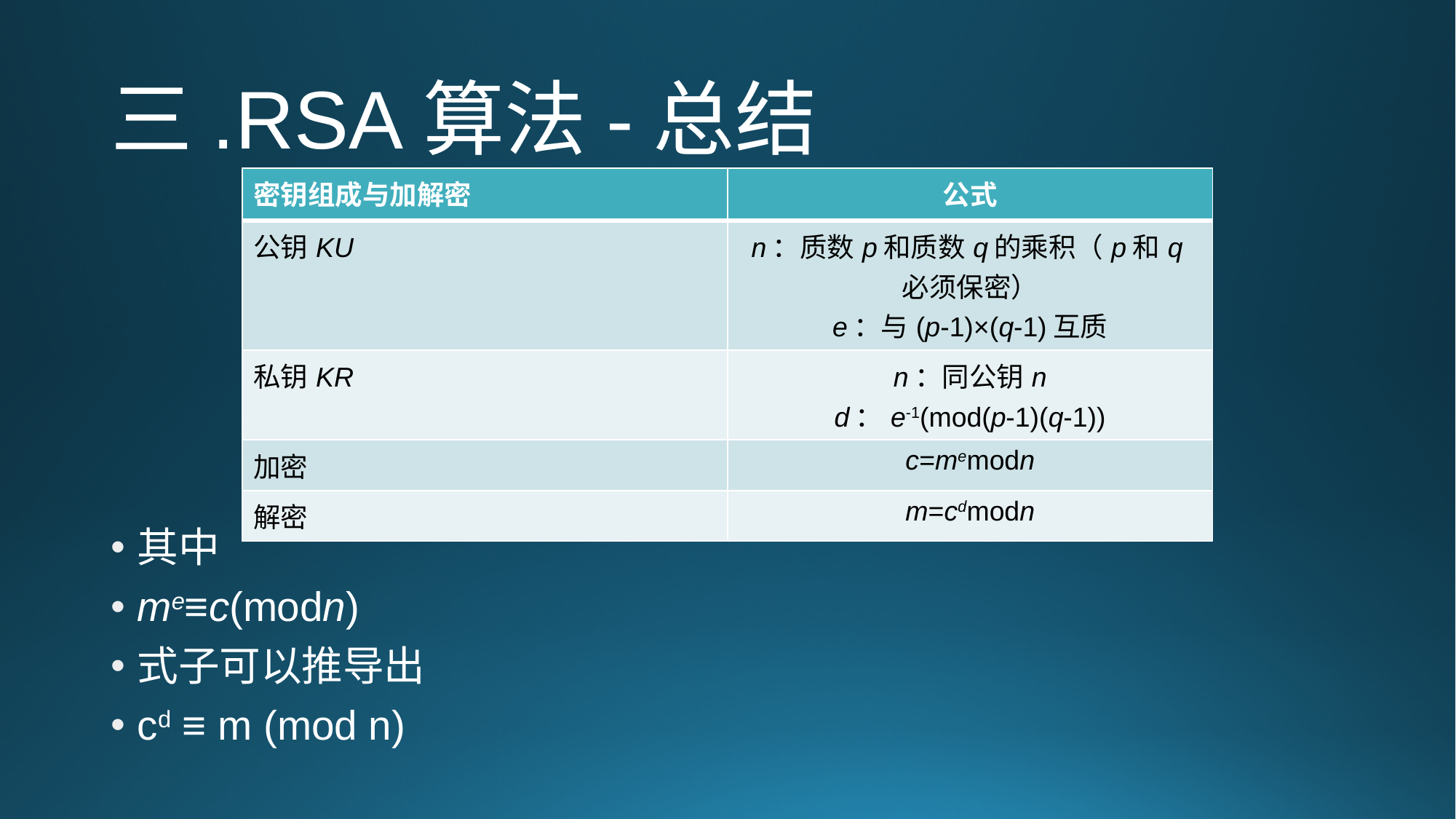

# 三.RSA算法-总结
| 密钥组成与加解密 | 公式 |
| --- | --- |
| 公钥KU | n：质数p和质数q的乘积（p和q必须保密） e：与(p-1)×(q-1)互质 |
| 私钥KR | n：同公钥n d：e-1(mod(p-1)(q-1)) |
| 加密 | c=memodn |
| 解密 | m=cdmodn |
其中
me≡c(modn)
式子可以推导出
cd ≡ m (mod n)